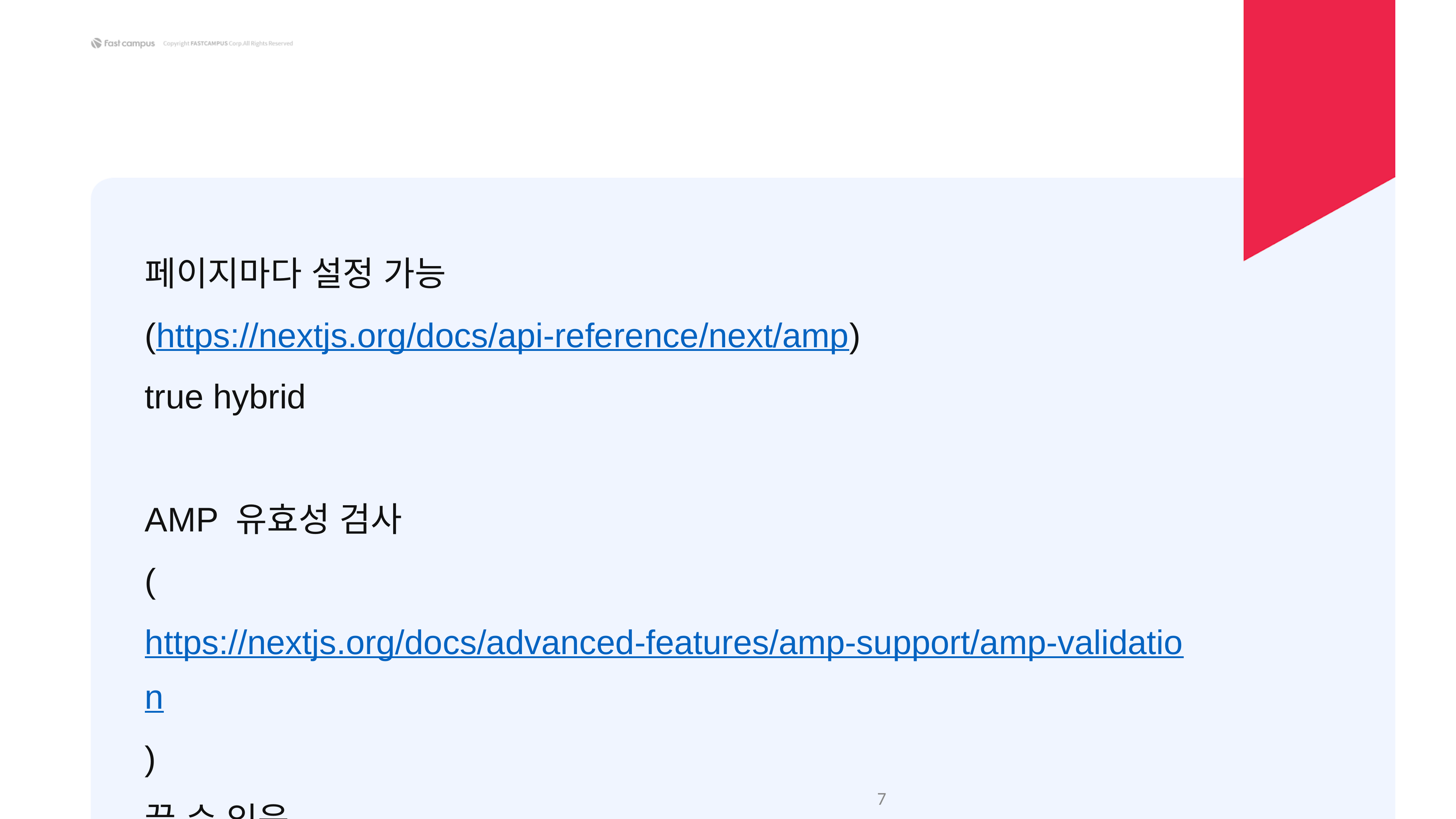

페이지마다 설정 가능
(https://nextjs.org/docs/api-reference/next/amp)
true hybrid

AMP 유효성 검사
(https://nextjs.org/docs/advanced-features/amp-support/amp-validation)
끌 수 있음
7